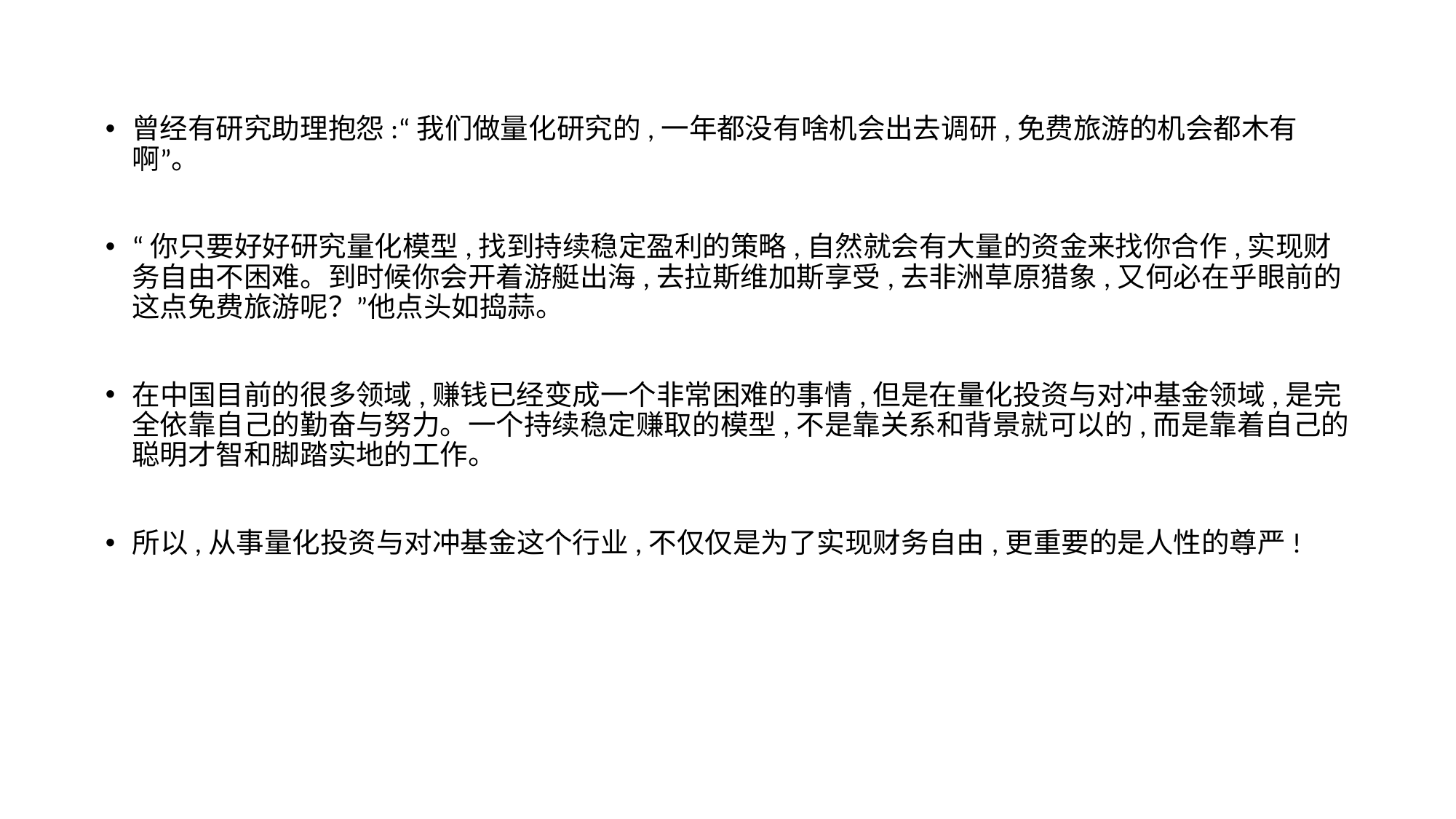

曾经有研究助理抱怨:“我们做量化研究的,一年都没有啥机会出去调研,免费旅游的机会都木有啊”。

“你只要好好研究量化模型,找到持续稳定盈利的策略,自然就会有大量的资金来找你合作,实现财务自由不困难。到时候你会开着游艇出海,去拉斯维加斯享受,去非洲草原猎象,又何必在乎眼前的这点免费旅游呢？”他点头如捣蒜。

在中国目前的很多领域,赚钱已经变成一个非常困难的事情,但是在量化投资与对冲基金领域,是完全依靠自己的勤奋与努力。一个持续稳定赚取的模型,不是靠关系和背景就可以的,而是靠着自己的聪明才智和脚踏实地的工作。

所以,从事量化投资与对冲基金这个行业,不仅仅是为了实现财务自由,更重要的是人性的尊严!